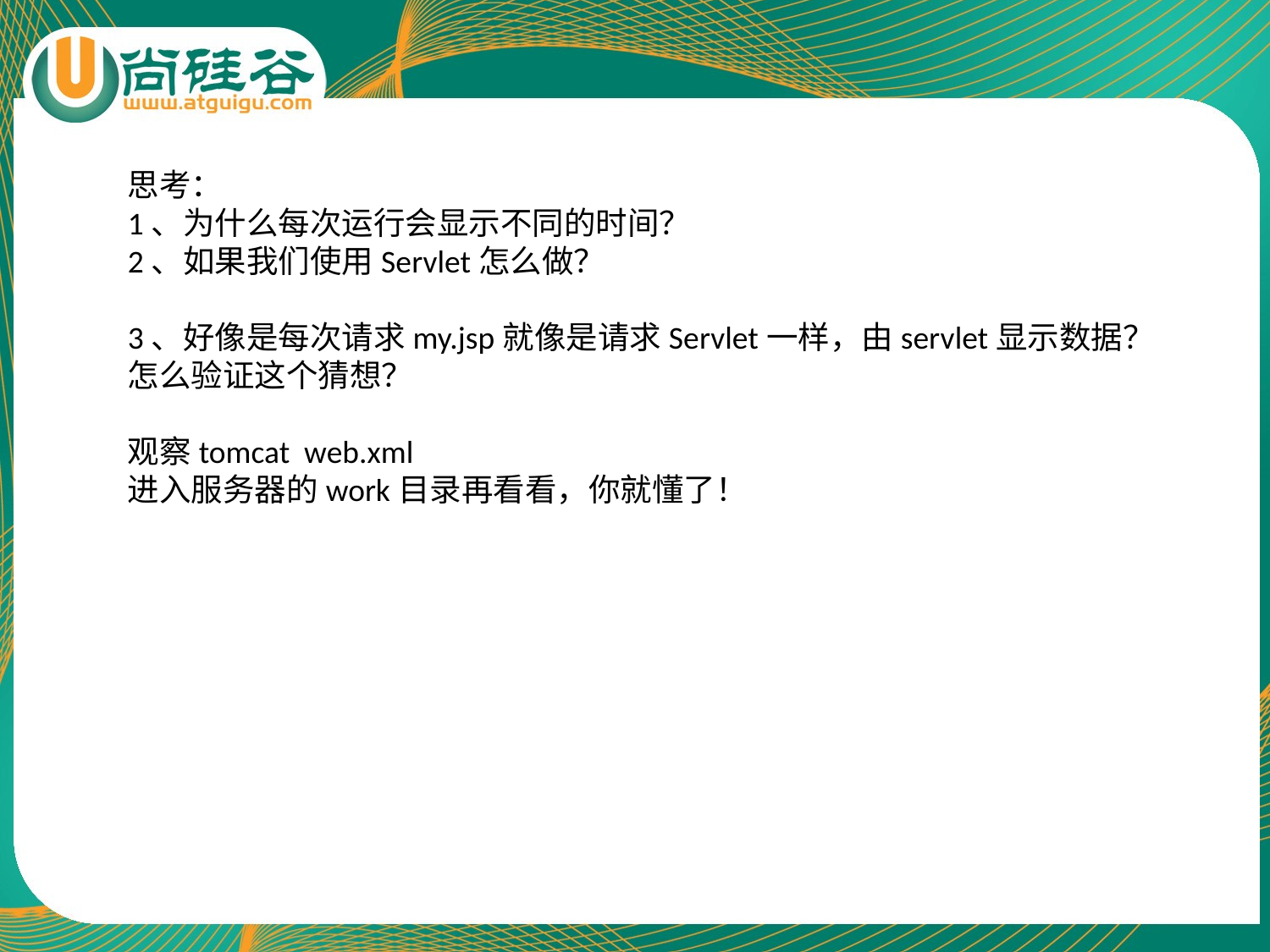

思考：
1、为什么每次运行会显示不同的时间？
2、如果我们使用Servlet怎么做？

3、好像是每次请求my.jsp就像是请求Servlet一样，由servlet显示数据？
怎么验证这个猜想？

观察tomcat  web.xml
进入服务器的work目录再看看，你就懂了！